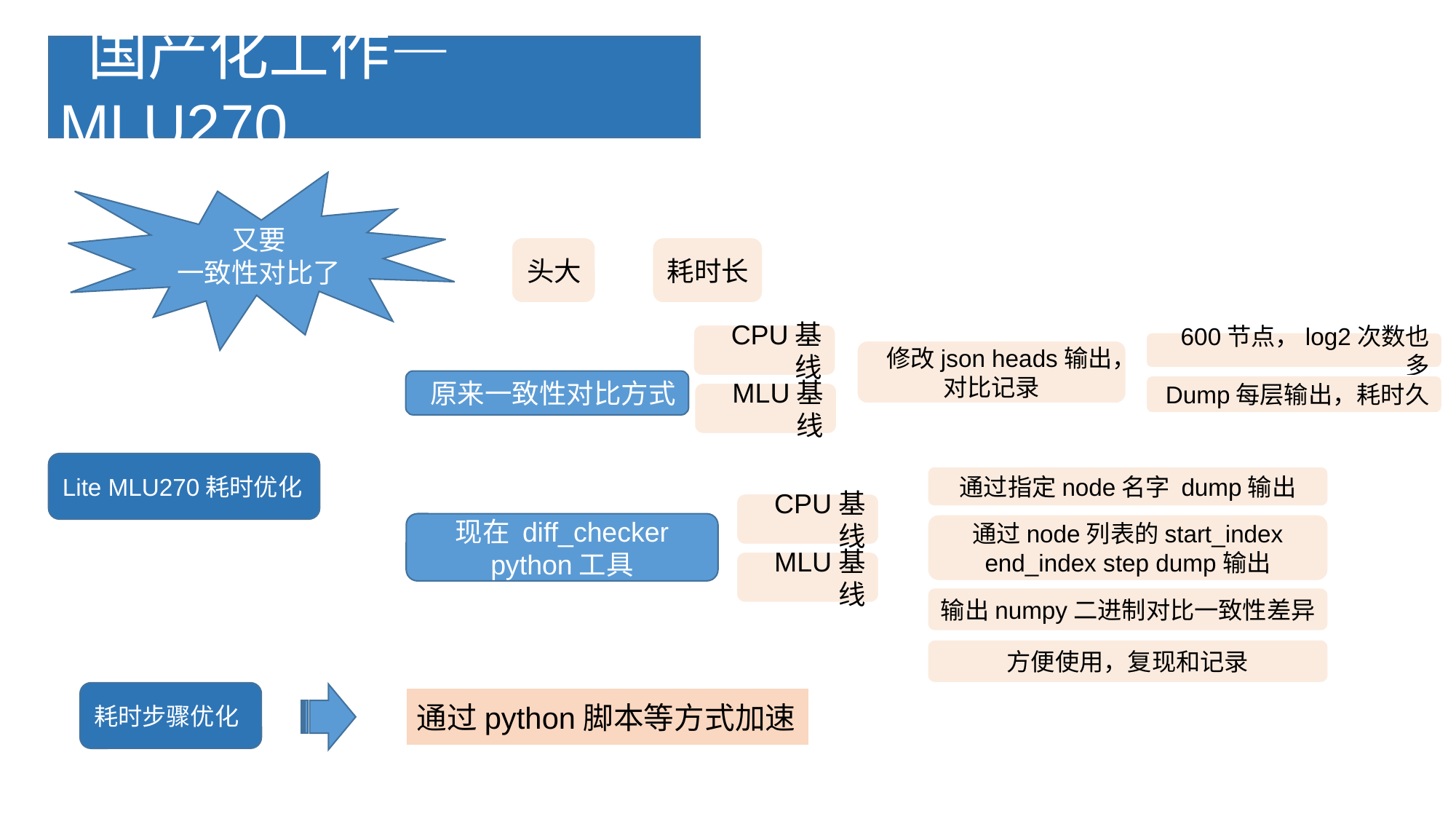

国产化工作—MLU270
又要
一致性对比了
头大
耗时长
CPU基线
600节点，log2次数也多
修改json heads输出，
对比记录
原来一致性对比方式
Dump每层输出，耗时久
MLU基线
Lite MLU270耗时优化
通过指定node名字 dump输出
CPU基线
现在 diff_checker
python工具
通过node列表的start_index end_index step dump输出
MLU基线
输出numpy二进制对比一致性差异
方便使用，复现和记录
耗时步骤优化

通过python脚本等方式加速